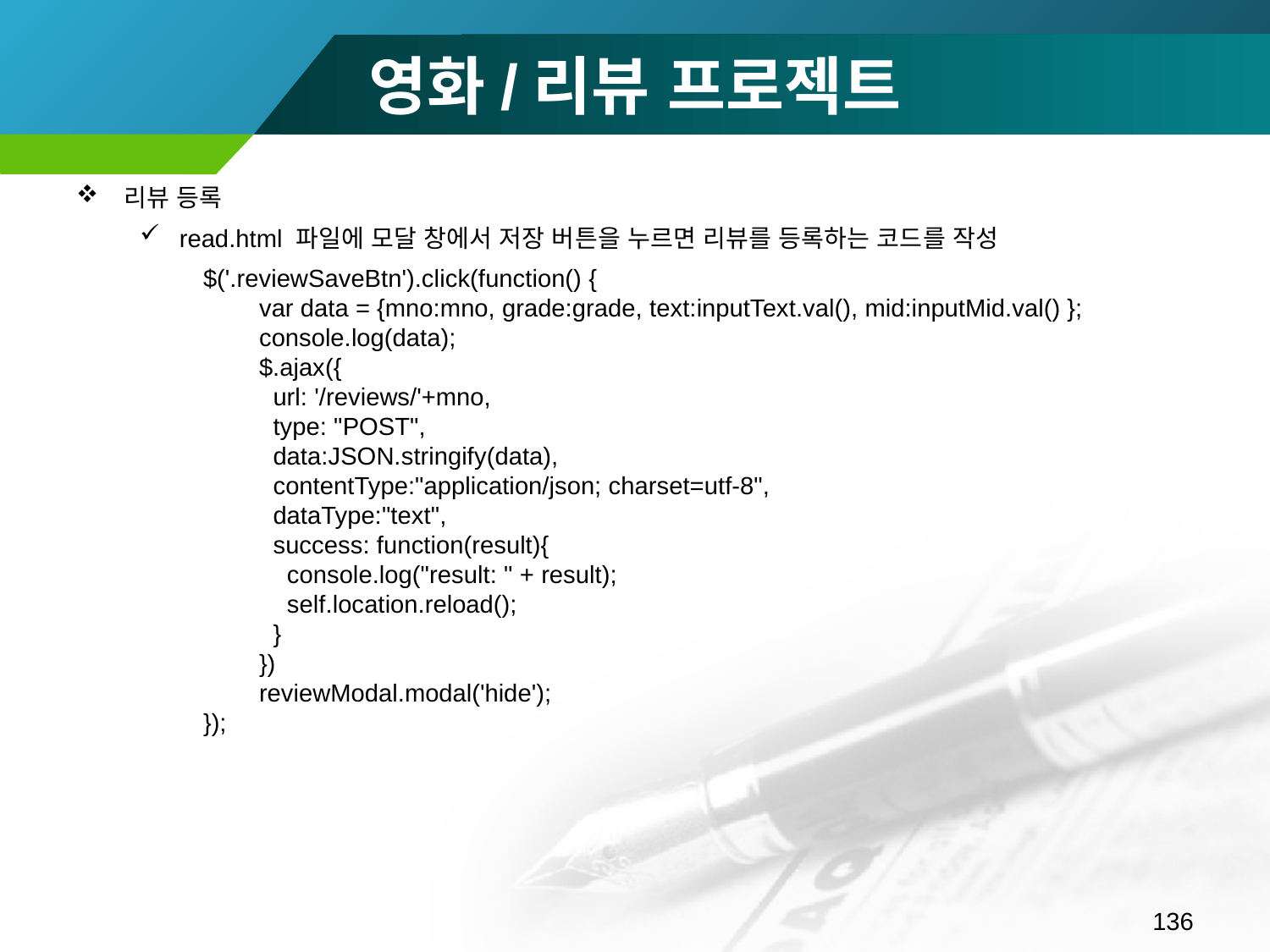

# 영화/리뷰 프로젝트
리뷰 등록
read.html 파일에 모달 창에서 저장 버튼을 누르면 리뷰를 등록하는 코드를 작성
$('.reviewSaveBtn').click(function() {
        var data = {mno:mno, grade:grade, text:inputText.val(), mid:inputMid.val() };
        console.log(data);
        $.ajax({
          url: '/reviews/'+mno,
          type: "POST",
          data:JSON.stringify(data),
          contentType:"application/json; charset=utf-8",
          dataType:"text",
          success: function(result){
            console.log("result: " + result);
            self.location.reload();
          }
        })
        reviewModal.modal('hide');
});
136